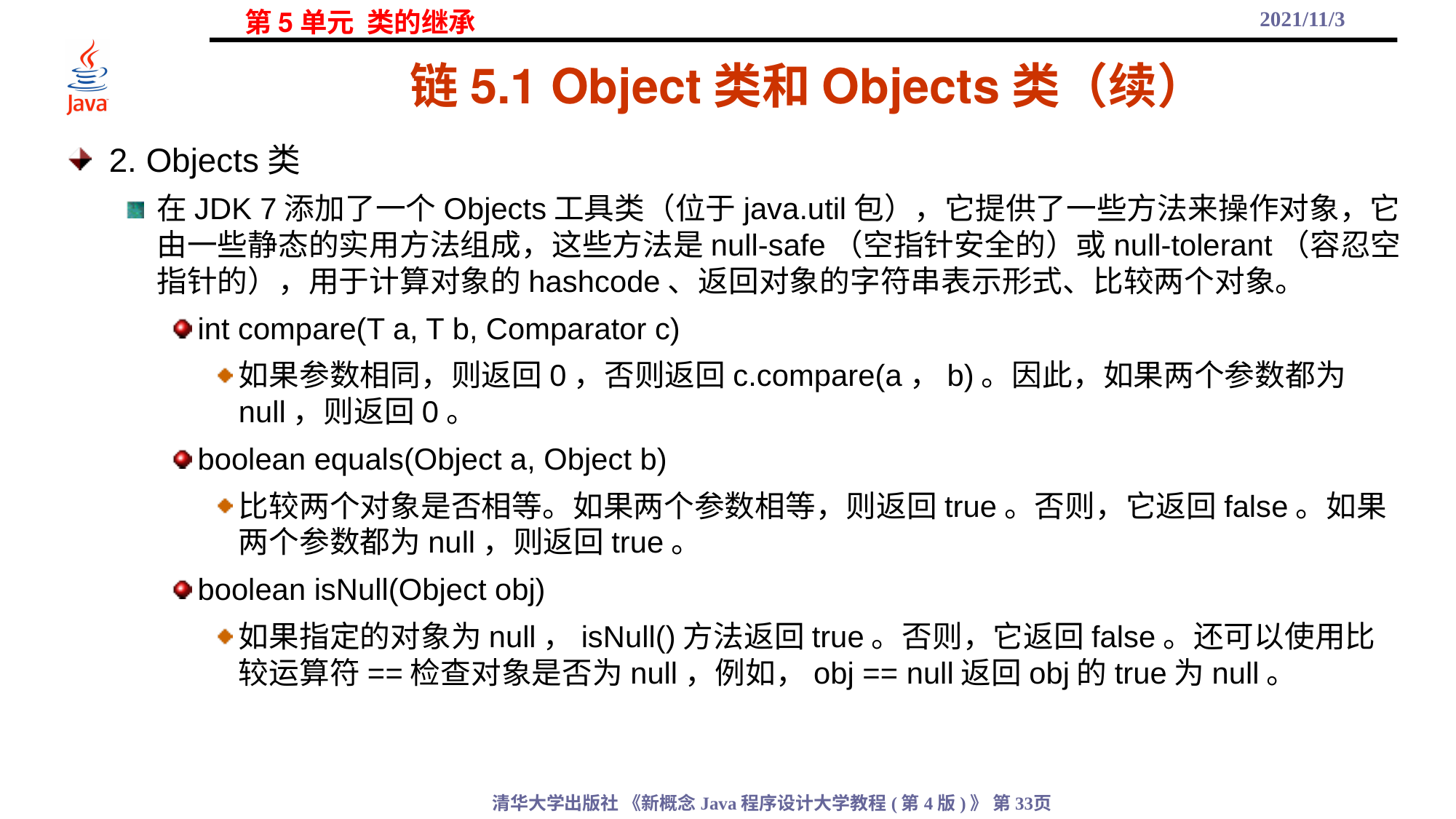

2021/11/3
# 链5.1 Object类和Objects类（续）
2. Objects类
在JDK 7添加了一个Objects工具类（位于java.util包），它提供了一些方法来操作对象，它由一些静态的实用方法组成，这些方法是null-safe（空指针安全的）或null-tolerant（容忍空指针的），用于计算对象的hashcode、返回对象的字符串表示形式、比较两个对象。
int compare(T a, T b, Comparator c)
如果参数相同，则返回0，否则返回c.compare(a，b)。因此，如果两个参数都为null，则返回0。
boolean equals(Object a, Object b)
比较两个对象是否相等。如果两个参数相等，则返回true。否则，它返回false。如果两个参数都为null，则返回true。
boolean isNull(Object obj)
如果指定的对象为null，isNull()方法返回true。否则，它返回false。还可以使用比较运算符==检查对象是否为null，例如，obj == null返回obj的true为null。